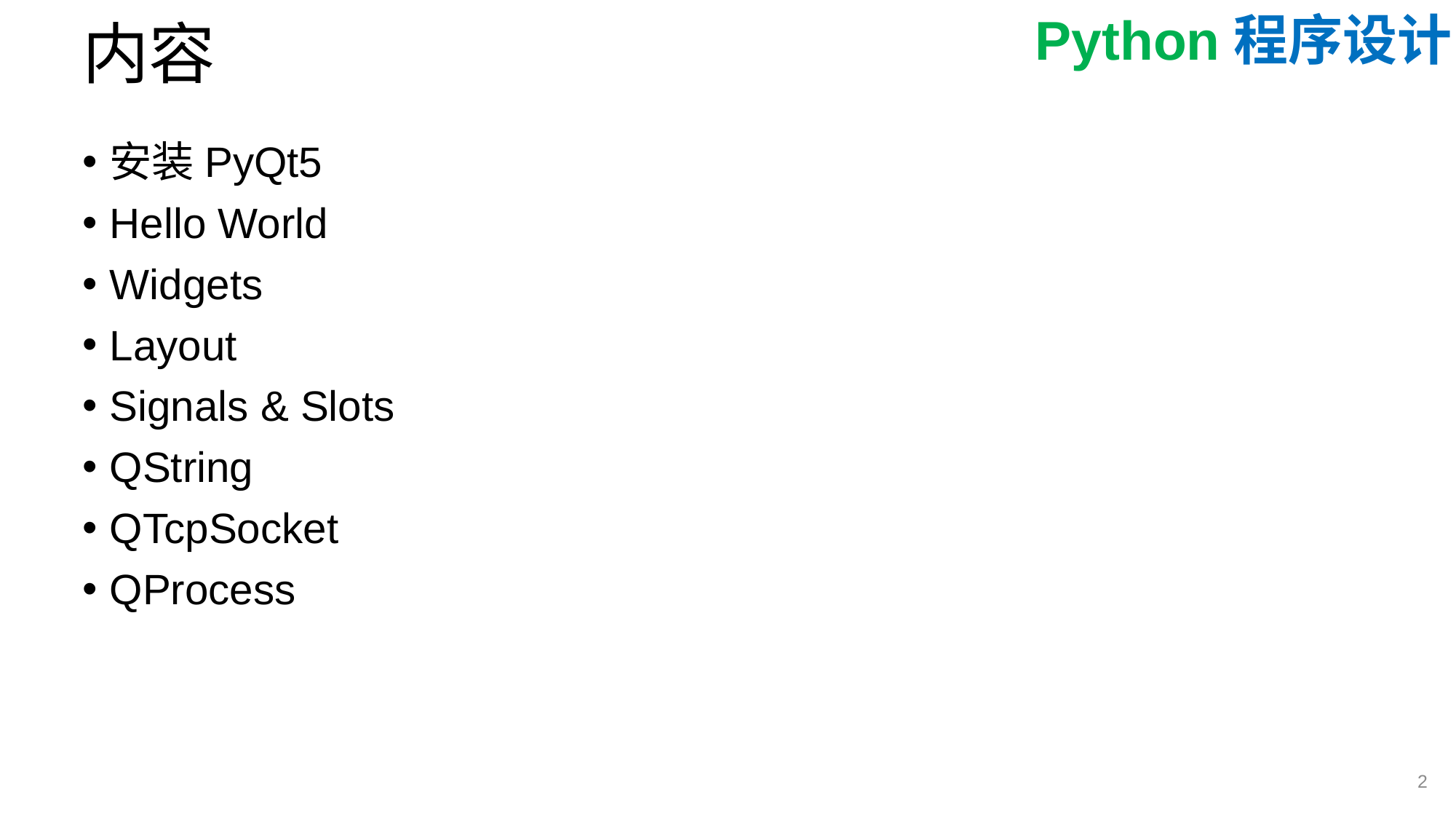

# 内容
安装PyQt5
Hello World
Widgets
Layout
Signals & Slots
QString
QTcpSocket
QProcess
2